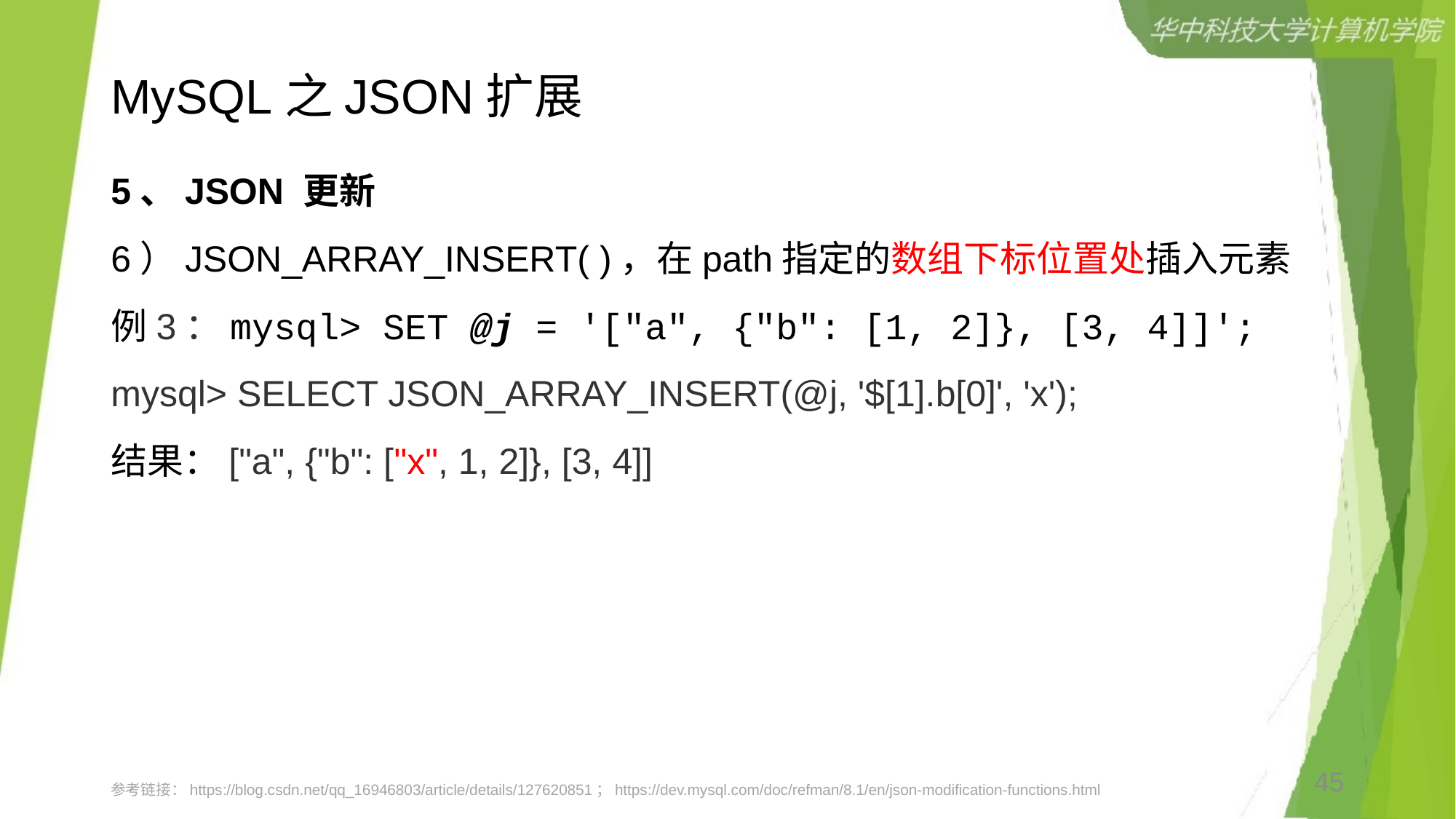

# MySQL之JSON扩展
5、JSON 更新
6）JSON_ARRAY_INSERT( )，在path指定的数组下标位置处插入元素
例3：mysql> SET @j = '["a", {"b": [1, 2]}, [3, 4]]';
mysql> SELECT JSON_ARRAY_INSERT(@j, '$[1].b[0]', 'x');
结果：["a", {"b": ["x", 1, 2]}, [3, 4]]
45
参考链接：https://blog.csdn.net/qq_16946803/article/details/127620851；https://dev.mysql.com/doc/refman/8.1/en/json-modification-functions.html